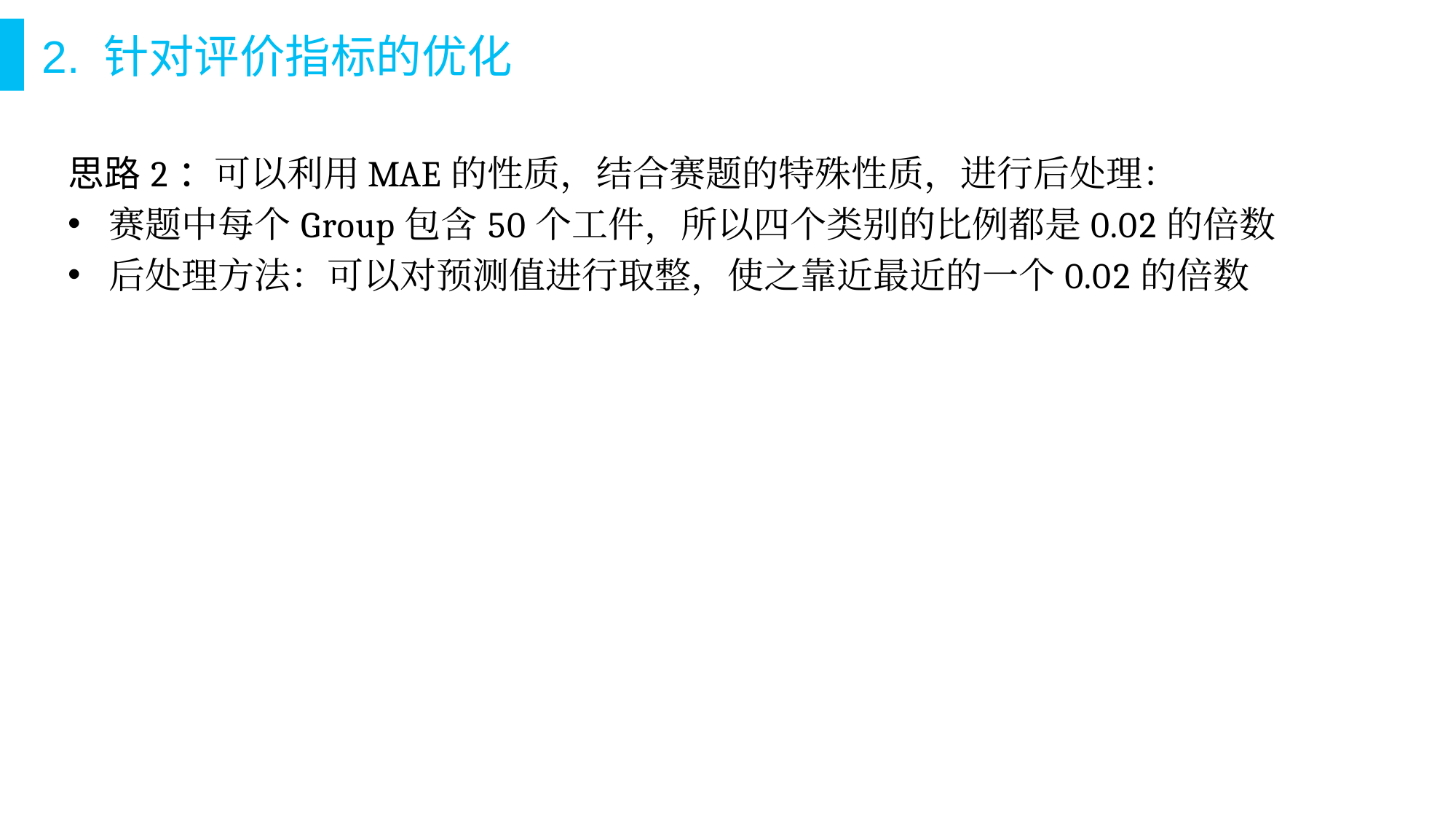

# 2. 针对评价指标的优化

思路2：可以利用MAE的性质，结合赛题的特殊性质，进行后处理：
赛题中每个Group包含50个工件，所以四个类别的比例都是0.02的倍数
后处理方法：可以对预测值进行取整，使之靠近最近的一个0.02的倍数